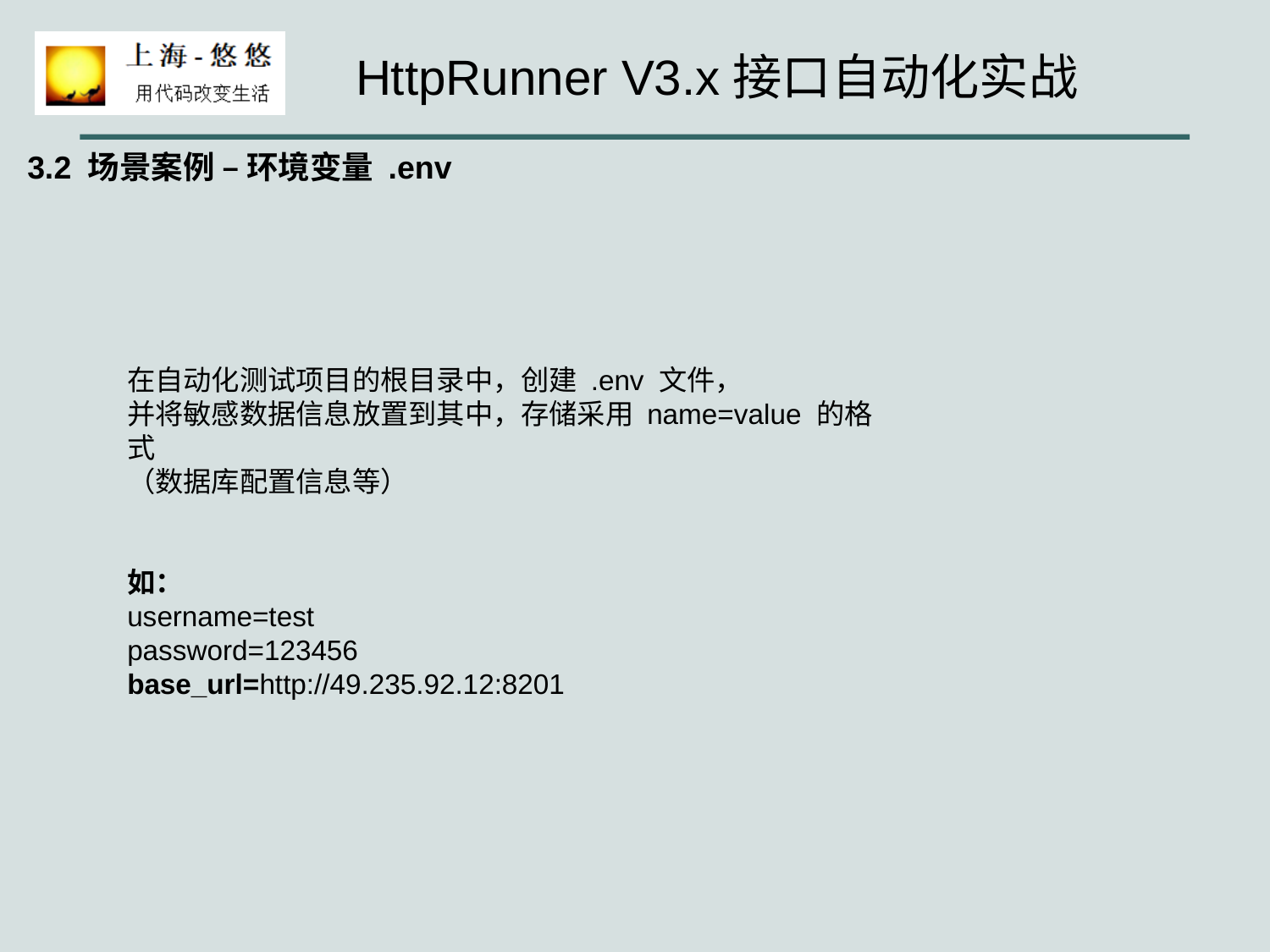

3.2 场景案例 – 环境变量 .env
在自动化测试项目的根目录中，创建 .env 文件，
并将敏感数据信息放置到其中，存储采用 name=value 的格式
（数据库配置信息等）

如：
username=test
password=123456
base_url=http://49.235.92.12:8201